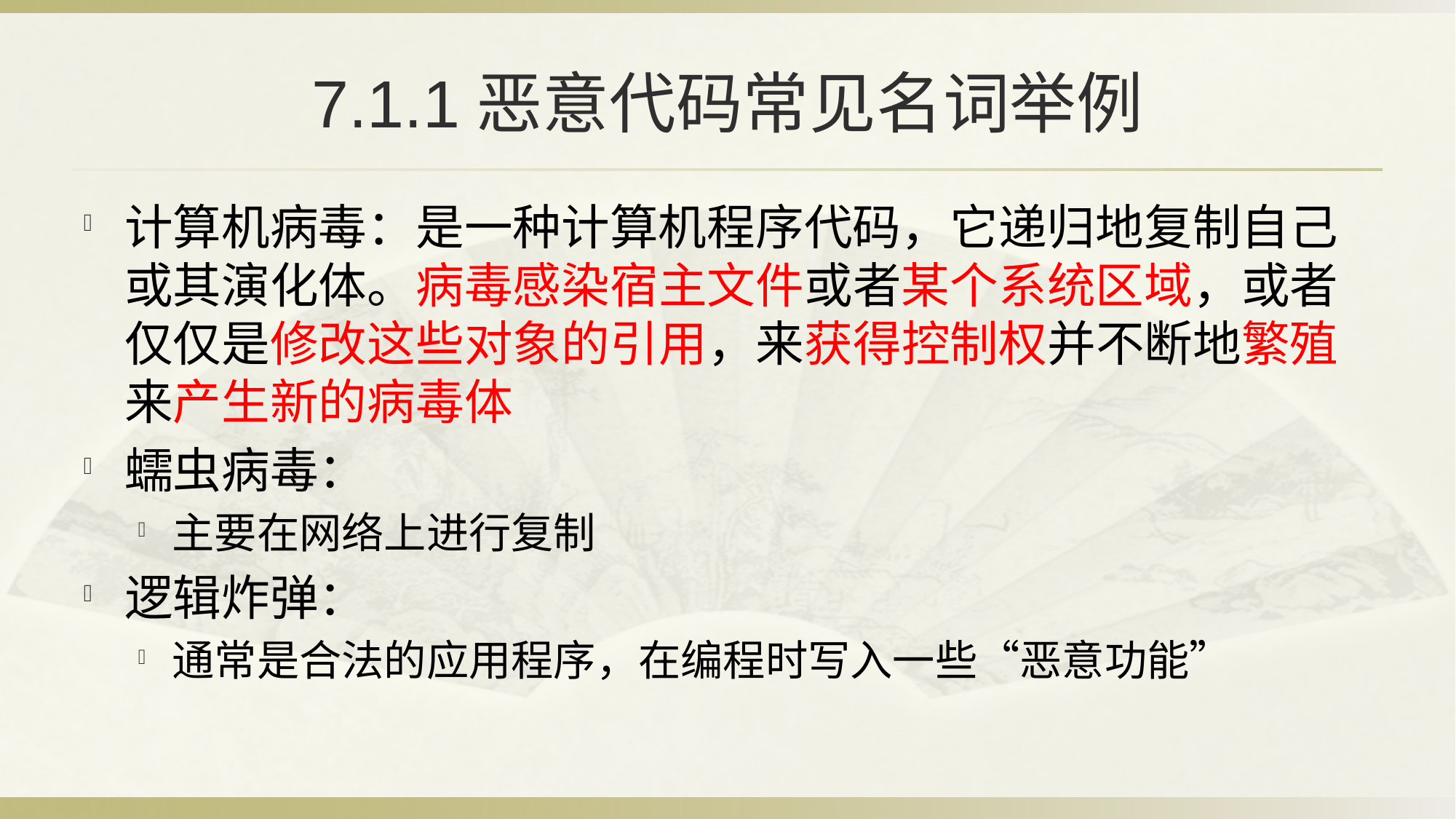

# 7.1.1恶意代码常见名词举例
计算机病毒：是一种计算机程序代码，它递归地复制自己或其演化体。病毒感染宿主文件或者某个系统区域，或者仅仅是修改这些对象的引用，来获得控制权并不断地繁殖来产生新的病毒体
蠕虫病毒：
主要在网络上进行复制
逻辑炸弹：
通常是合法的应用程序，在编程时写入一些“恶意功能”